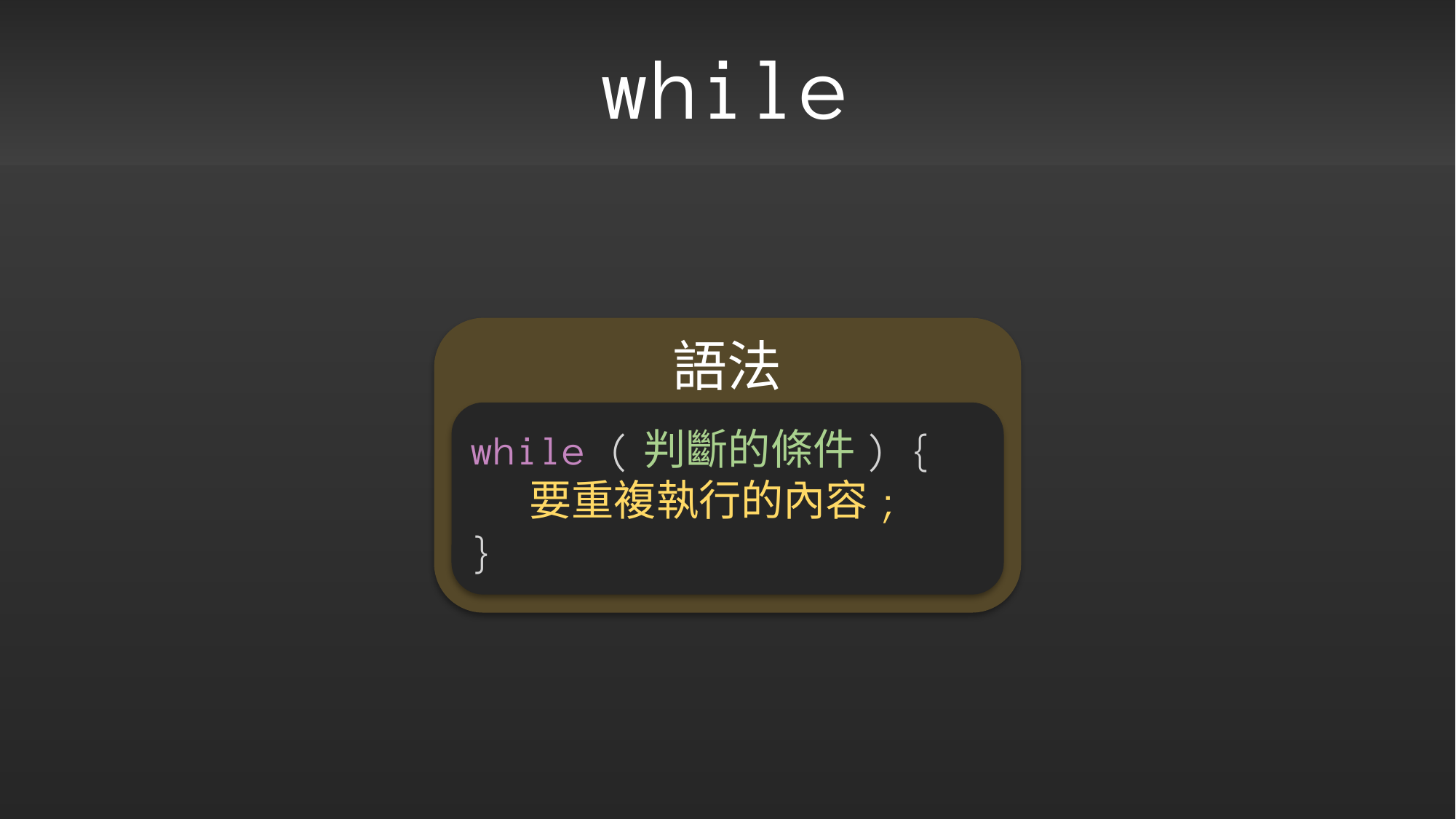

while

語法
while (判斷的條件) {
    要重複執行的內容;
}